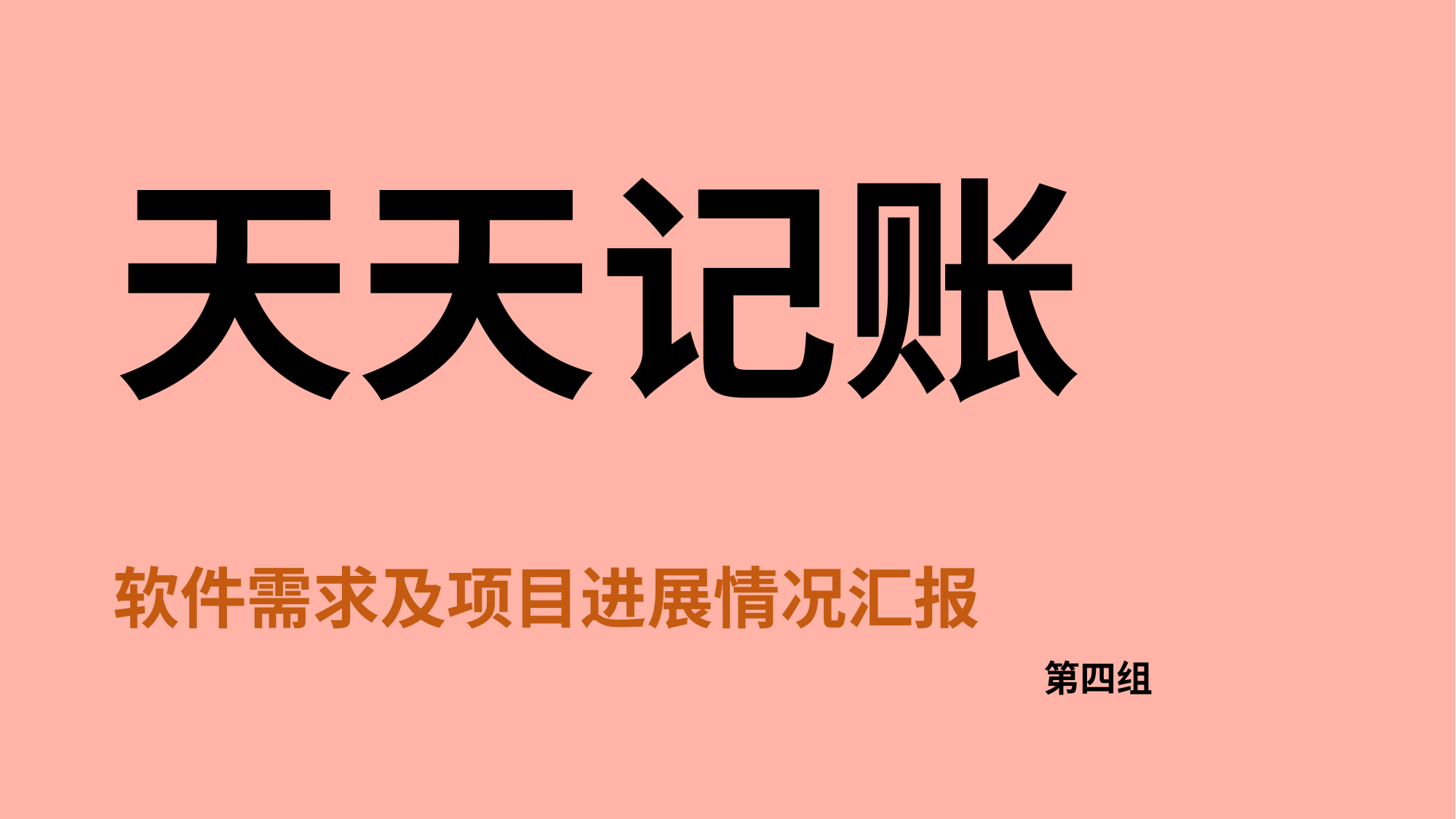

天天记账
Create your own beauty
软件需求及项目进展情况汇报
第四组